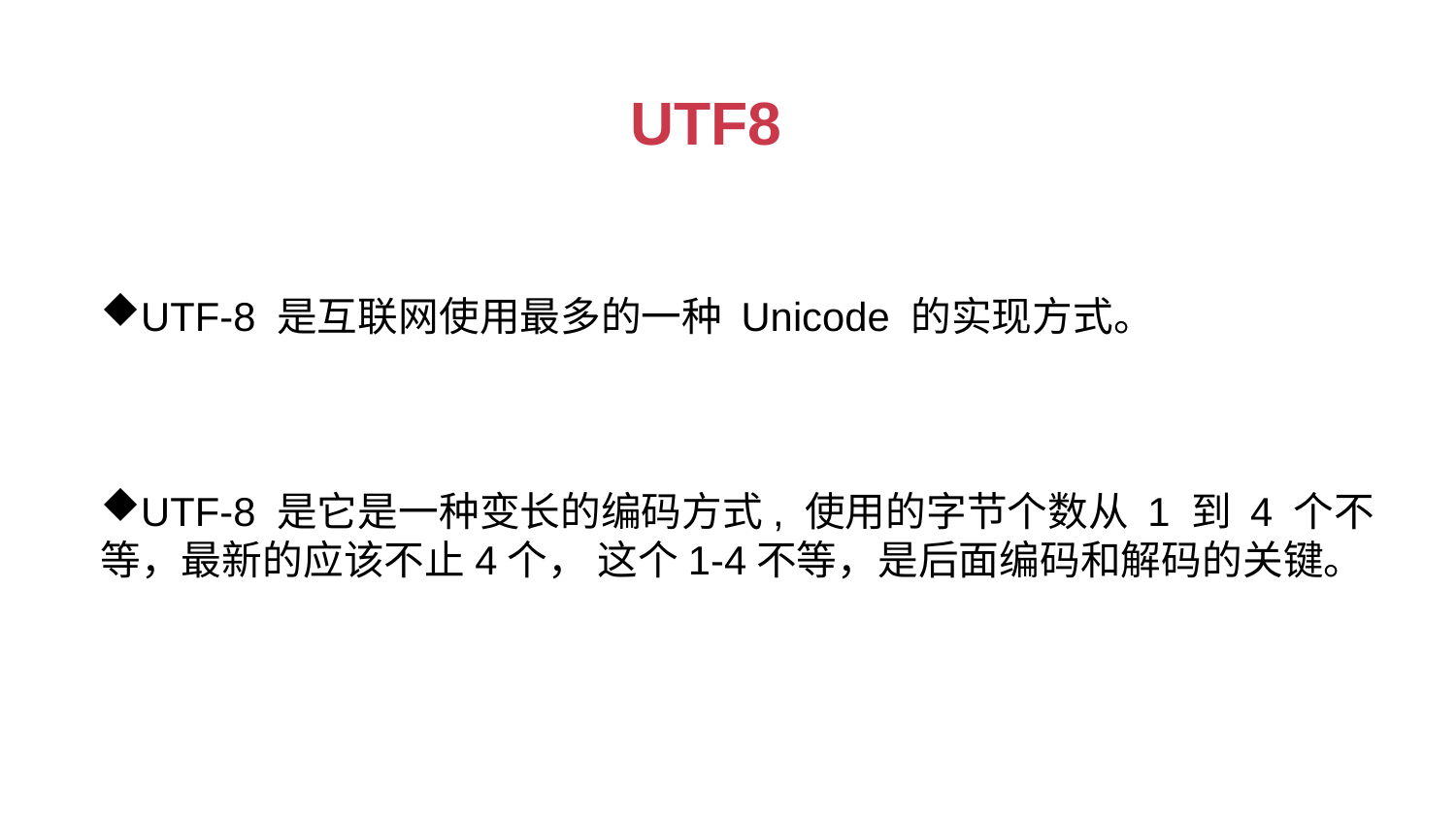

UTF8
UTF-8 是互联网使用最多的一种 Unicode 的实现方式。
UTF-8 是它是一种变长的编码方式, 使用的字节个数从 1 到 4 个不等，最新的应该不止4个， 这个1-4不等，是后面编码和解码的关键。